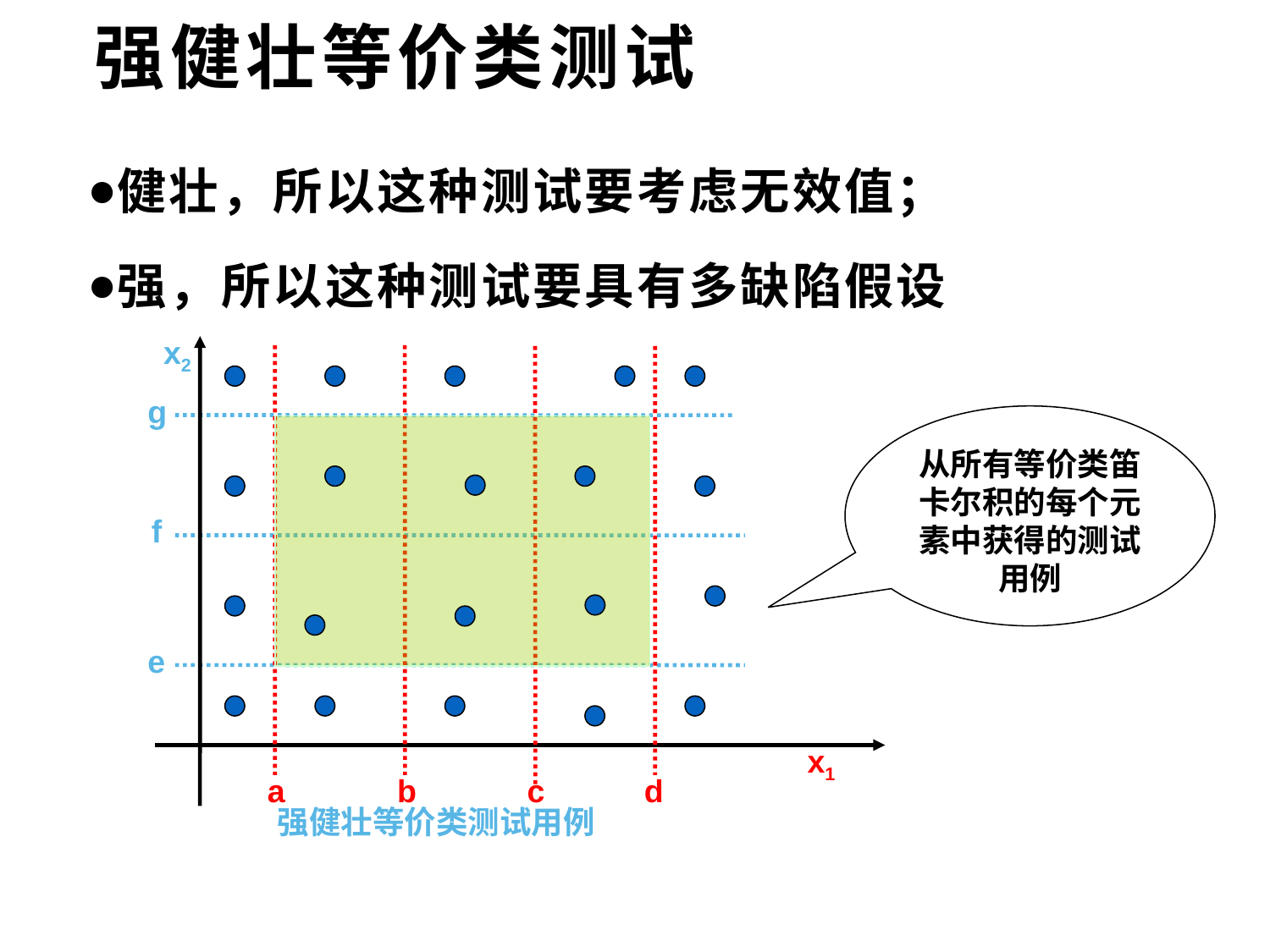

# 强健壮等价类测试
健壮，所以这种测试要考虑无效值；
强，所以这种测试要具有多缺陷假设
x2

g
从所有等价类笛卡尔积的每个元素中获得的测试用例

f

e

x1

a
b
c
d
强健壮等价类测试用例